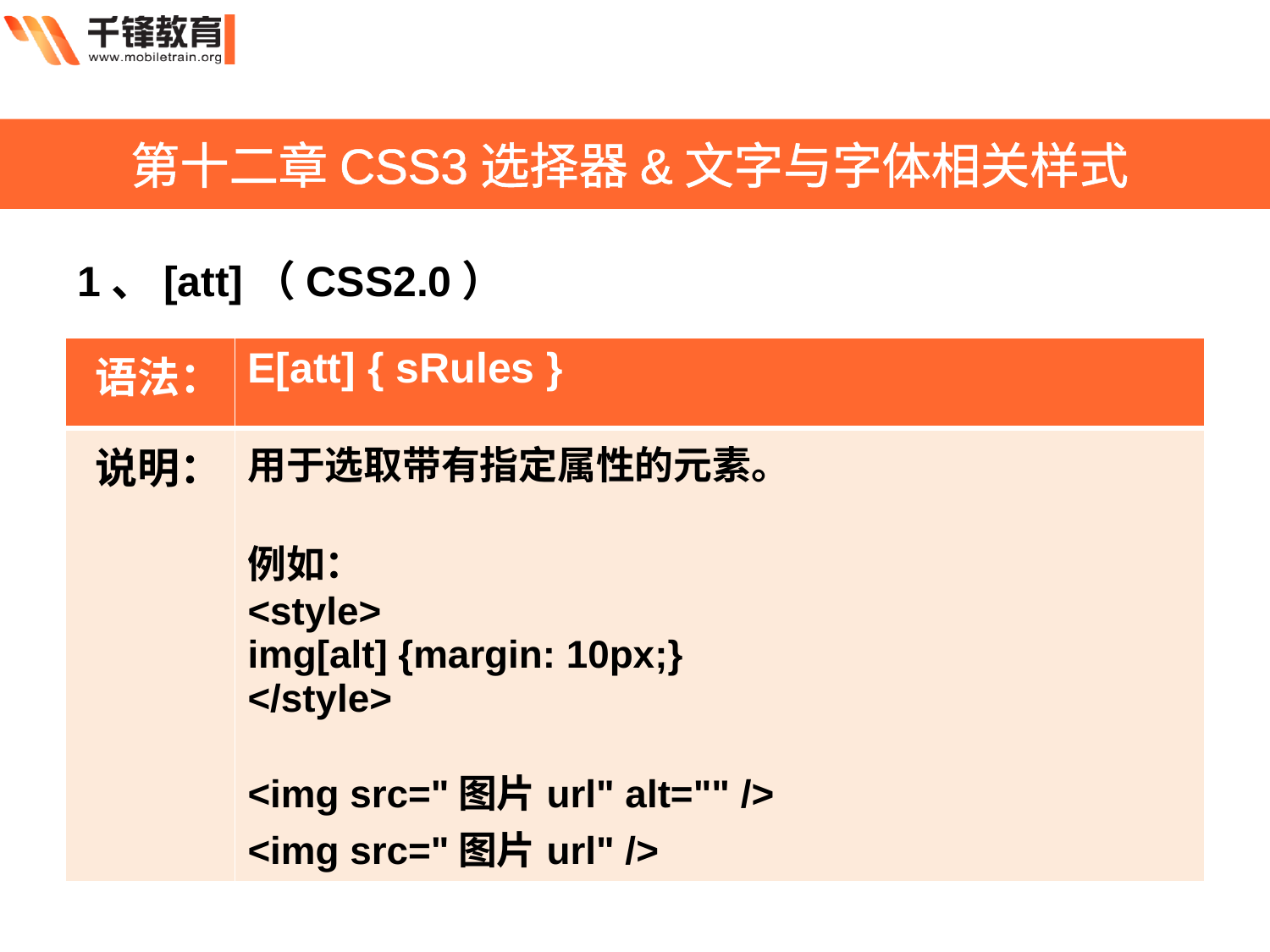

第十二章CSS3选择器&文字与字体相关样式
1、[att]（CSS2.0）

| 语法： | E[att] { sRules } |
| --- | --- |
| 说明： | 用于选取带有指定属性的元素。 例如： <style> img[alt] {margin: 10px;} </style> <img src="图片url" alt="" /> <img src="图片url" /> |